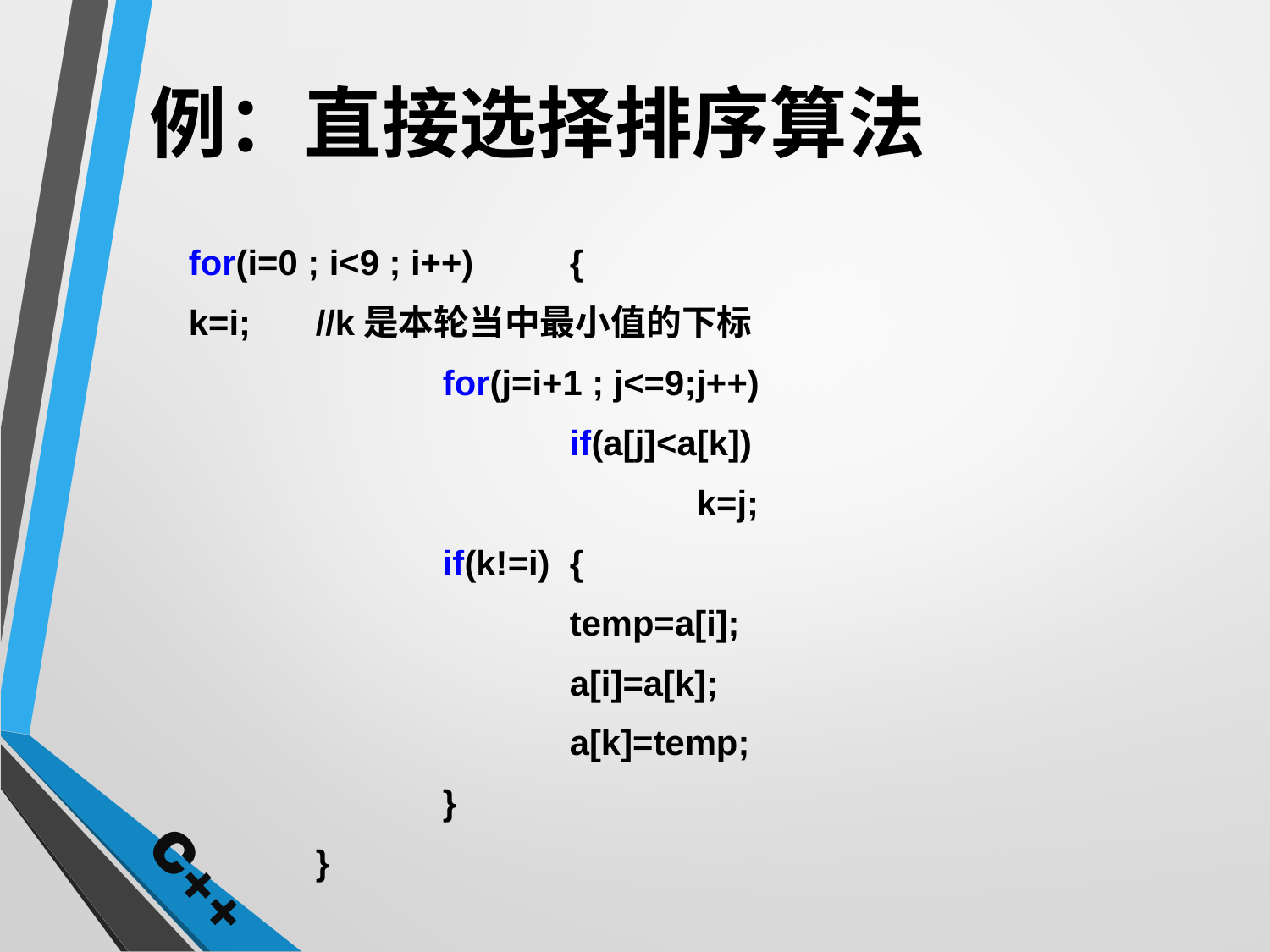

# 例：直接选择排序算法
	for(i=0 ; i<9 ; i++)	{
	k=i;	//k是本轮当中最小值的下标
			for(j=i+1 ; j<=9;j++)
				if(a[j]<a[k])
					k=j;
			if(k!=i)	{
				temp=a[i];
				a[i]=a[k];
				a[k]=temp;
			}
		}